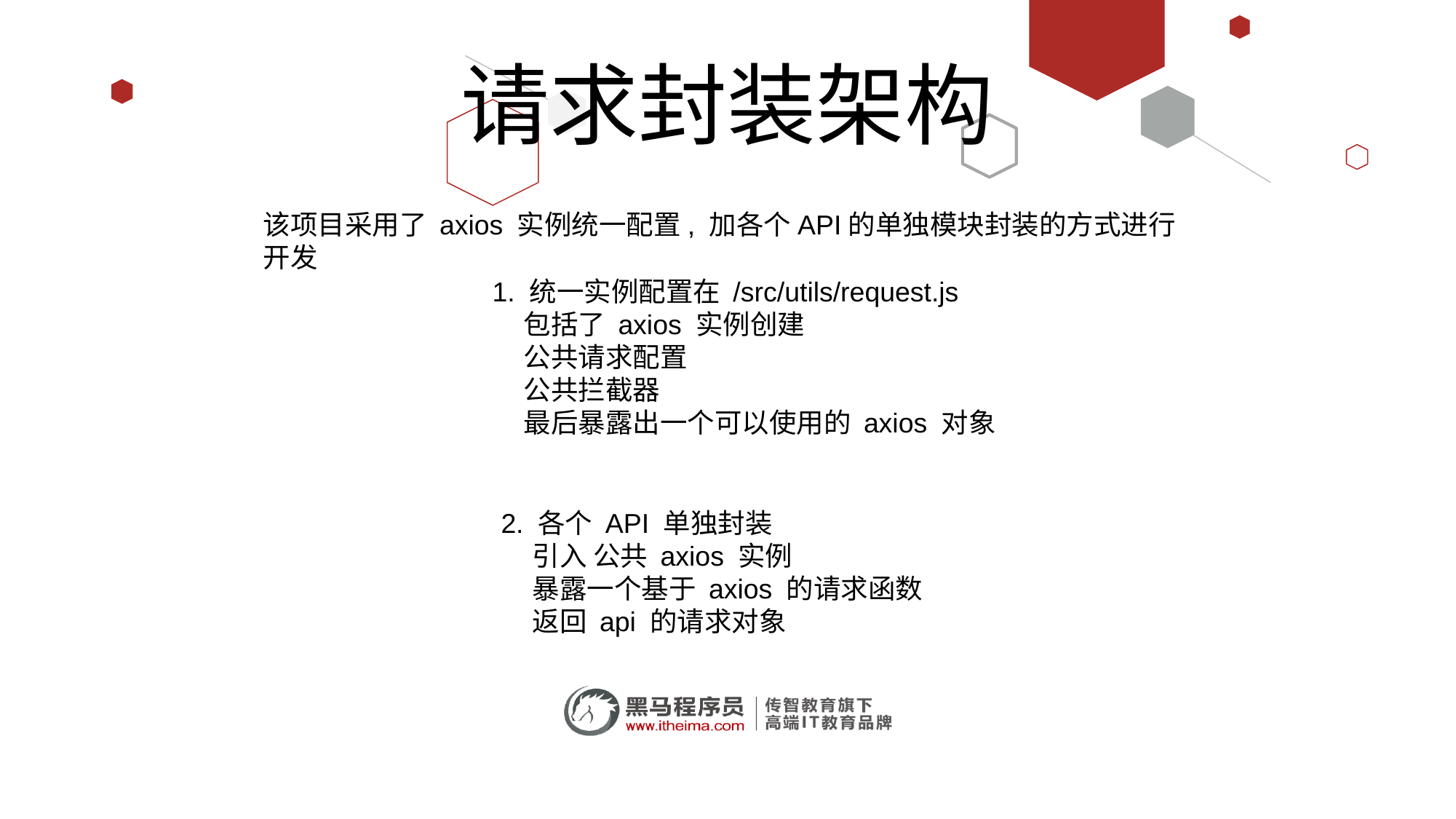

# 请求封装架构
该项目采用了 axios 实例统一配置, 加各个API的单独模块封装的方式进行开发
1. 统一实例配置在 /src/utils/request.js
    包括了 axios 实例创建
    公共请求配置
    公共拦截器
    最后暴露出一个可以使用的 axios 对象
2. 各个 API 单独封装
    引入 公共 axios 实例
    暴露一个基于 axios 的请求函数
    返回 api 的请求对象